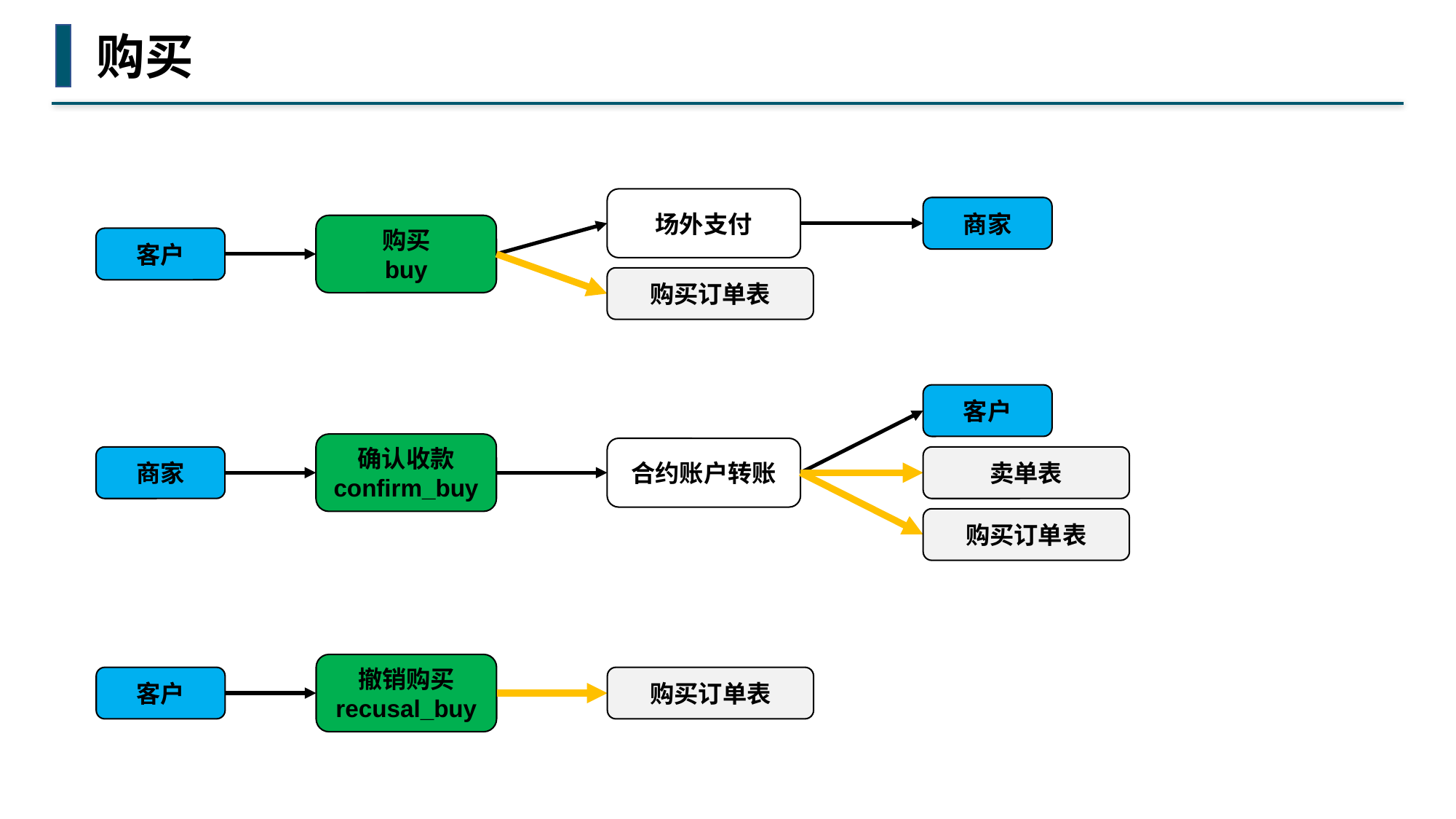

购买

场外支付
商家
购买
buy
客户
购买订单表
客户
确认收款
confirm_buy
合约账户转账
商家
卖单表
购买订单表
撤销购买
recusal_buy
客户
购买订单表